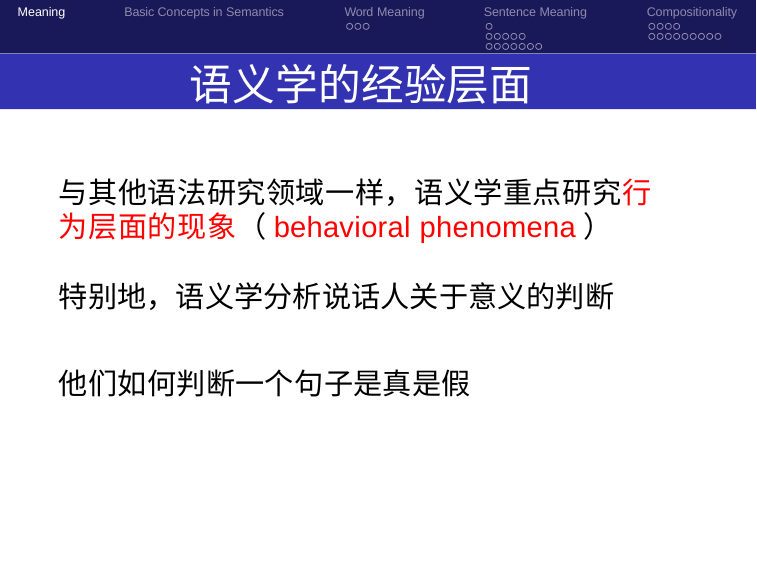

Meaning
Basic Concepts in Semantics
Word Meaning
Sentence Meaning
Compositionality

              语义学的经验层面
与其他语法研究领域一样，语义学重点研究行为层面的现象（behavioral phenomena）

特别地，语义学分析说话人关于意义的判断

他们如何判断一个句子是真是假